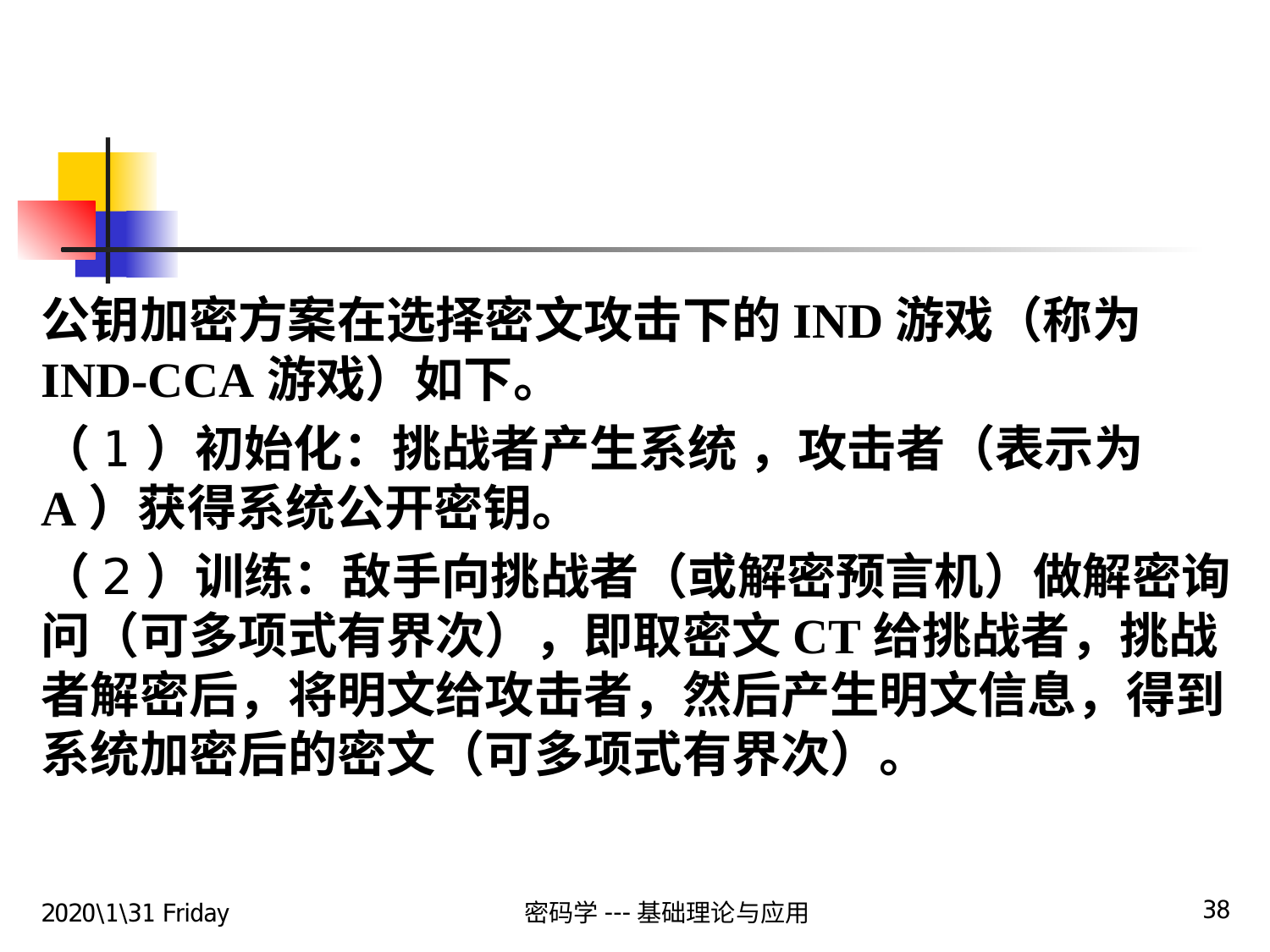

公钥加密方案在选择密文攻击下的IND游戏（称为IND-CCA游戏）如下。
（1）初始化：挑战者产生系统 ，攻击者（表示为A）获得系统公开密钥。
（2）训练：敌手向挑战者（或解密预言机）做解密询问（可多项式有界次），即取密文CT给挑战者，挑战者解密后，将明文给攻击者，然后产生明文信息，得到系统加密后的密文（可多项式有界次）。

38
2020\1\31 Friday
密码学---基础理论与应用